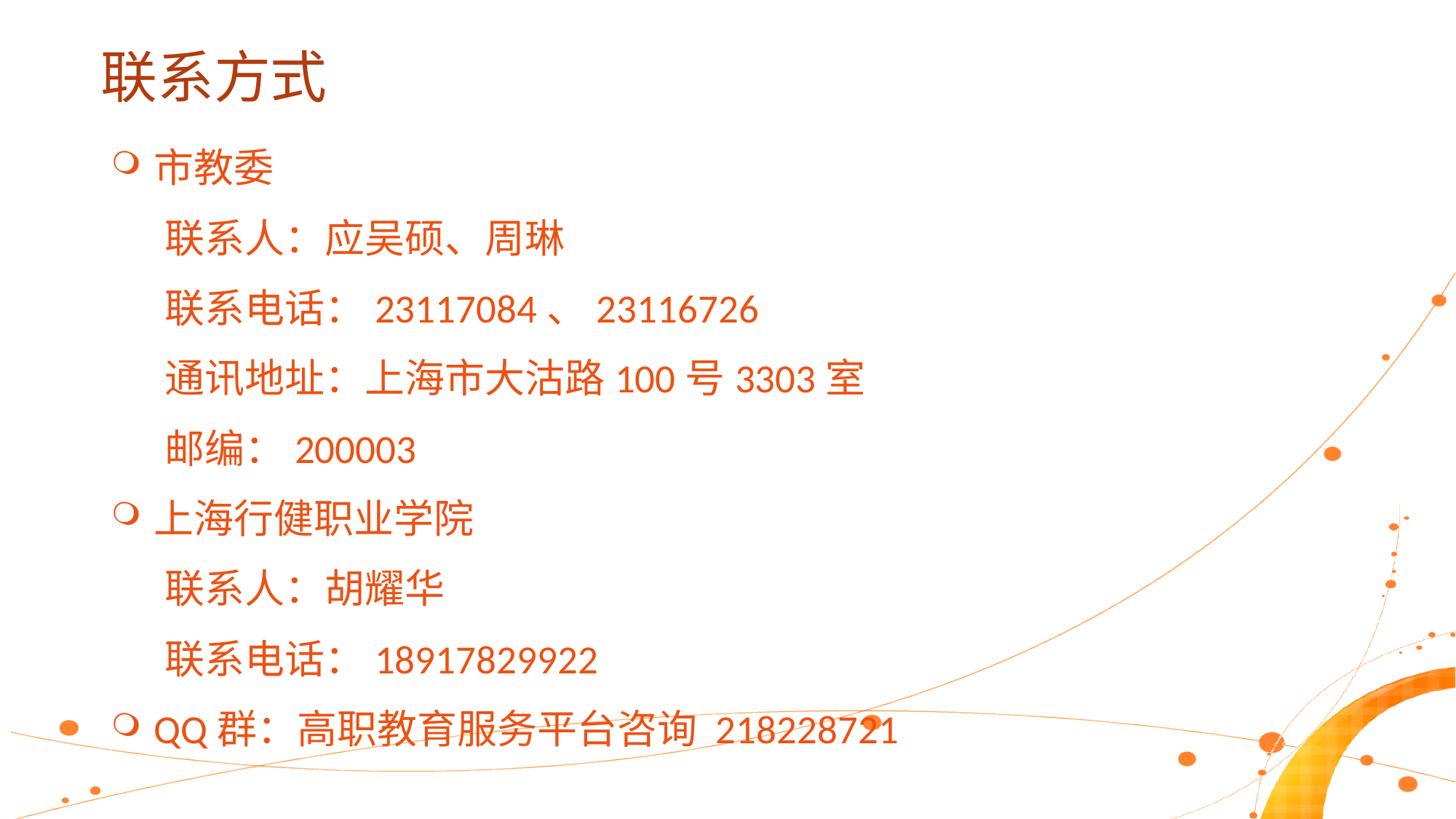

# 联系方式
市教委
     联系人：应吴硕、周琳
     联系电话：23117084、23116726
     通讯地址：上海市大沽路100号3303室
     邮编：200003
上海行健职业学院
     联系人：胡耀华
     联系电话：18917829922
QQ群：高职教育服务平台咨询 218228721